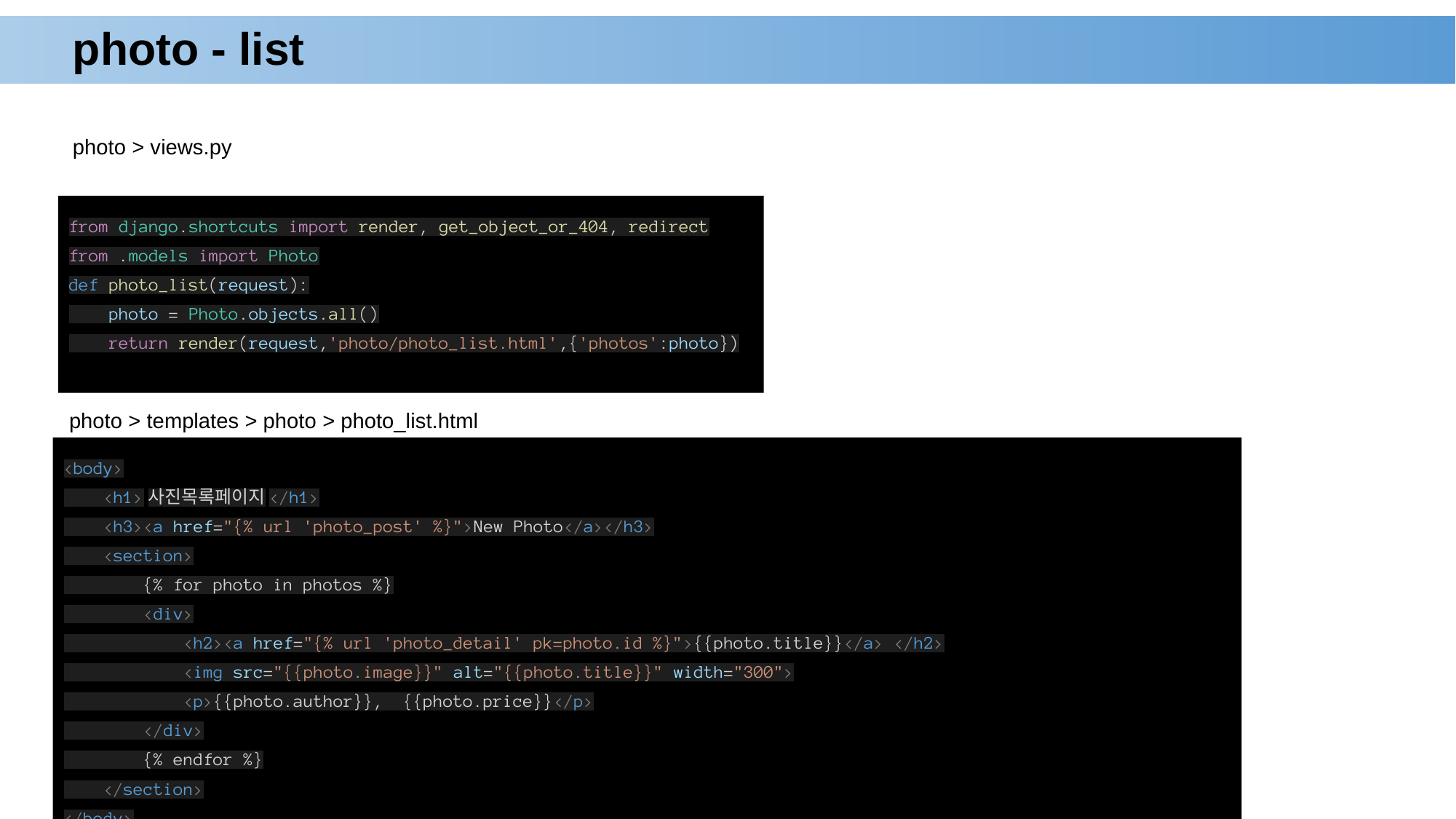

# photo - list
photo > views.py
from django.shortcuts import render, get_object_or_404, redirect
from .models import Photo
def photo_list(request):
    photo = Photo.objects.all()
    return render(request,'photo/photo_list.html',{'photos':photo})

photo > templates > photo > photo_list.html
<body>
    <h1>사진목록페이지</h1>
    <h3><a href="{% url 'photo_post' %}">New Photo</a></h3>
    <section>
        {% for photo in photos %}
        <div>
            <h2><a href="{% url 'photo_detail' pk=photo.id %}">{{photo.title}}</a> </h2>
            <img src="{{photo.image}}" alt="{{photo.title}}" width="300">
            <p>{{photo.author}},  {{photo.price}}</p>
        </div>
        {% endfor %}
    </section>
</body>